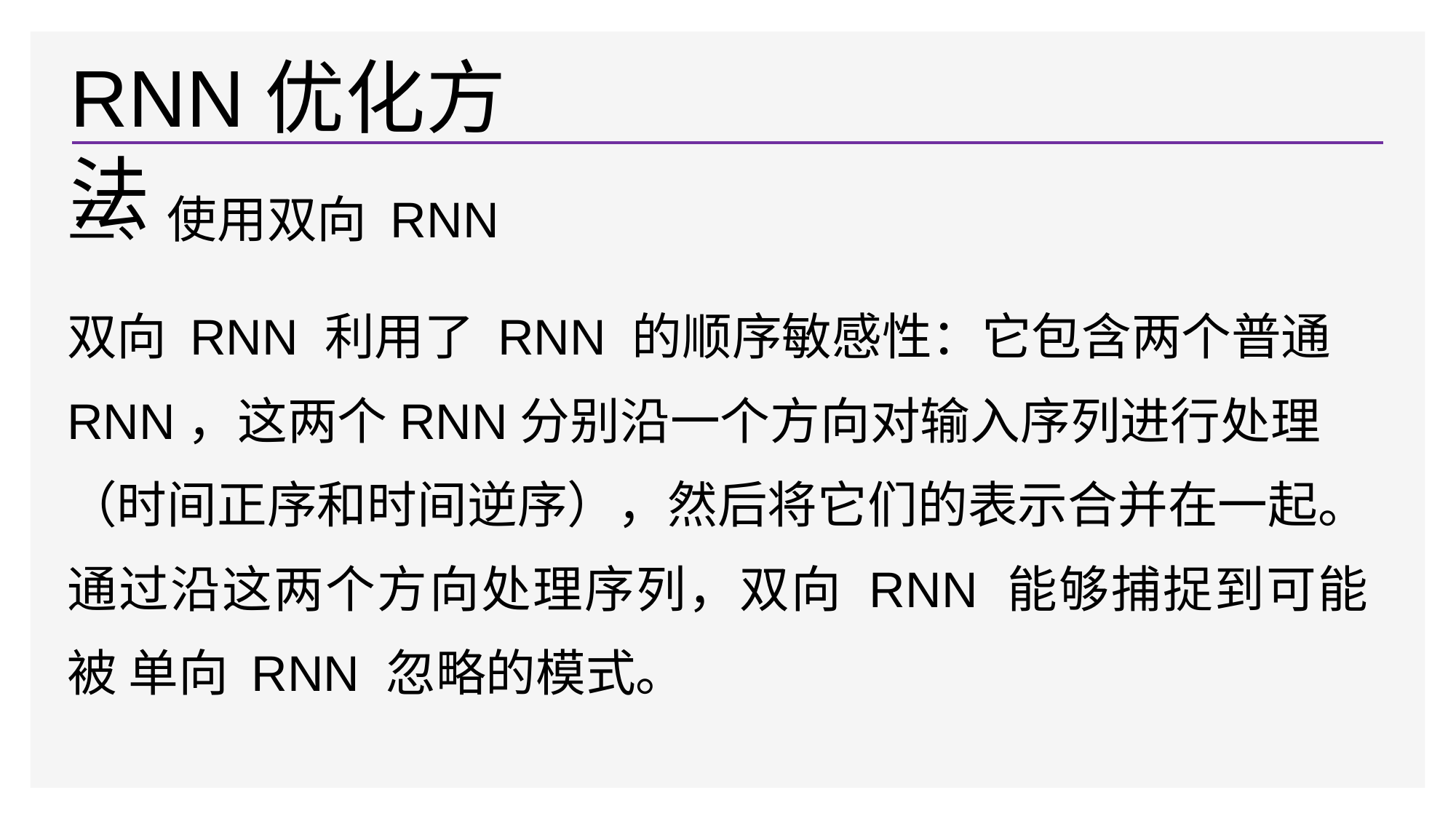

# RNN优化方法
三、使用双向 RNN
双向 RNN 利用了 RNN 的顺序敏感性：它包含两个普通
RNN，这两个RNN分别沿一个方向对输入序列进行处理
（时间正序和时间逆序），然后将它们的表示合并在一起。 通过沿这两个方向处理序列，双向 RNN 能够捕捉到可能被 单向 RNN 忽略的模式。